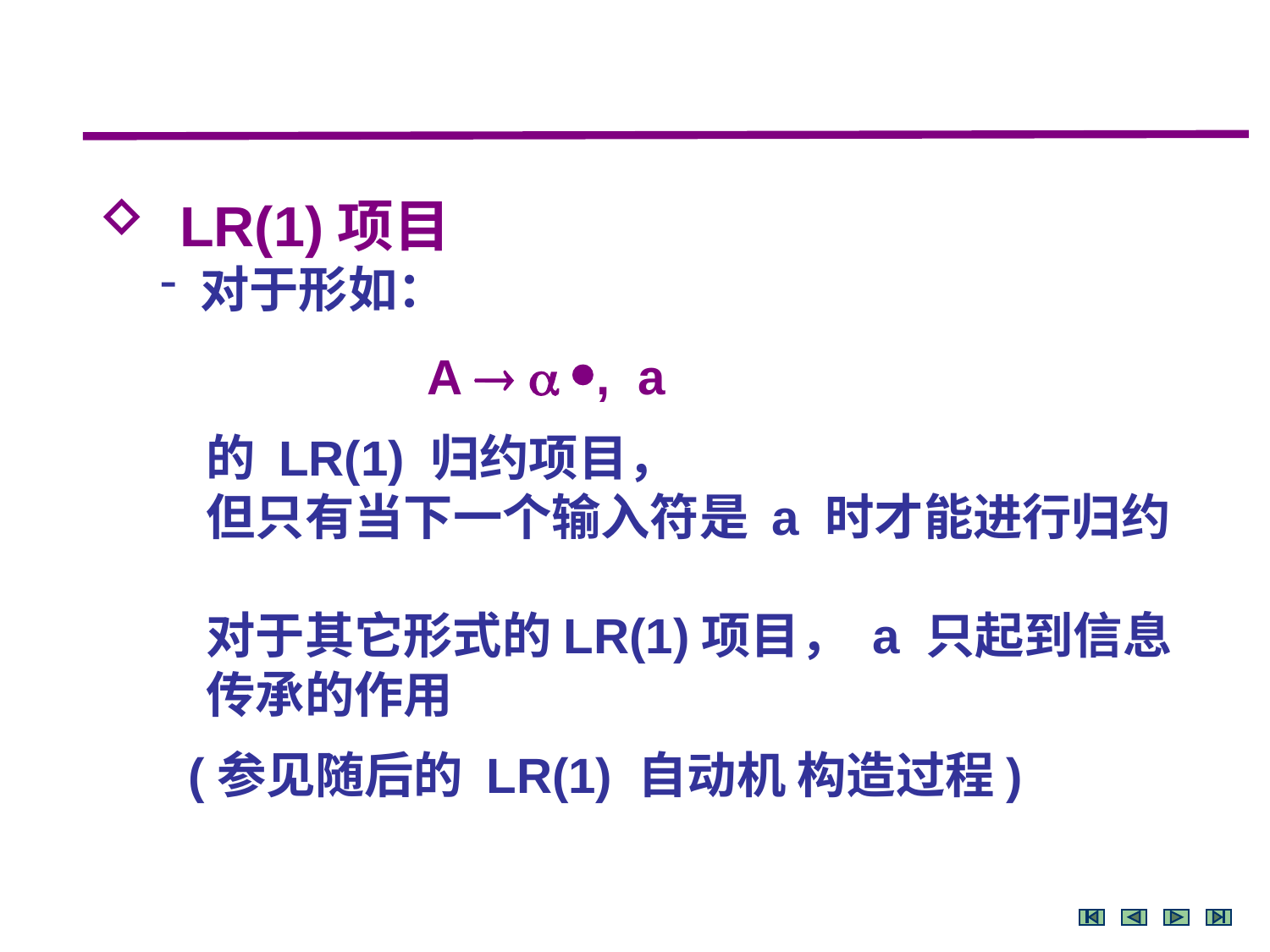

LR(1)项目
 对于形如：

                 A → α •,  a

   的 LR(1) 归约项目，
   但只有当下一个输入符是 a 时才能进行归约

   对于其它形式的LR(1)项目， a 只起到信息
   传承的作用

  (参见随后的 LR(1) 自动机 构造过程)